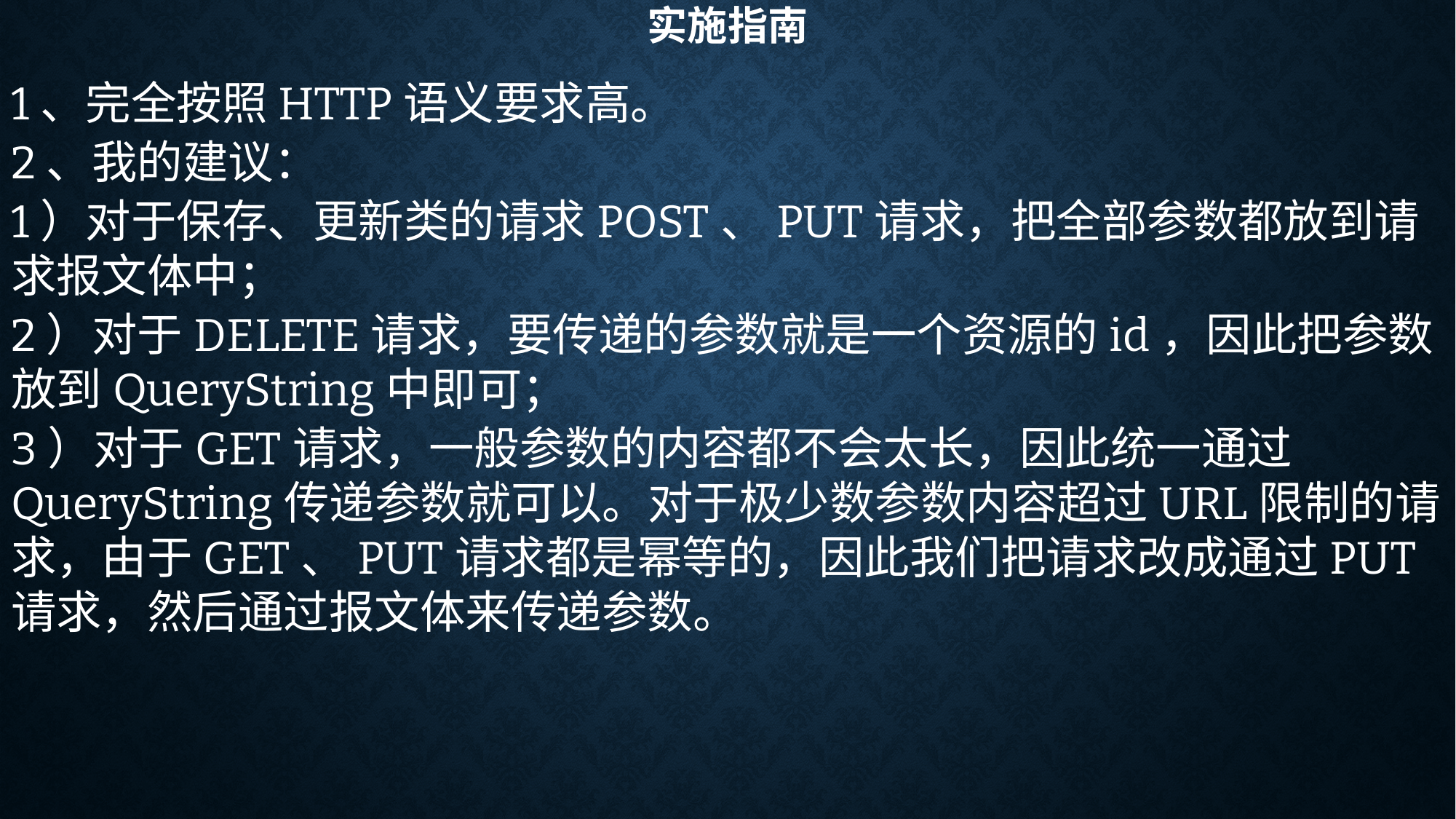

# 实施指南
1、完全按照HTTP语义要求高。
2、我的建议：
1）对于保存、更新类的请求POST、PUT请求，把全部参数都放到请求报文体中；
2）对于DELETE请求，要传递的参数就是一个资源的id，因此把参数放到QueryString中即可；
3）对于GET请求，一般参数的内容都不会太长，因此统一通过QueryString传递参数就可以。对于极少数参数内容超过URL限制的请求，由于GET、PUT请求都是幂等的，因此我们把请求改成通过PUT请求，然后通过报文体来传递参数。